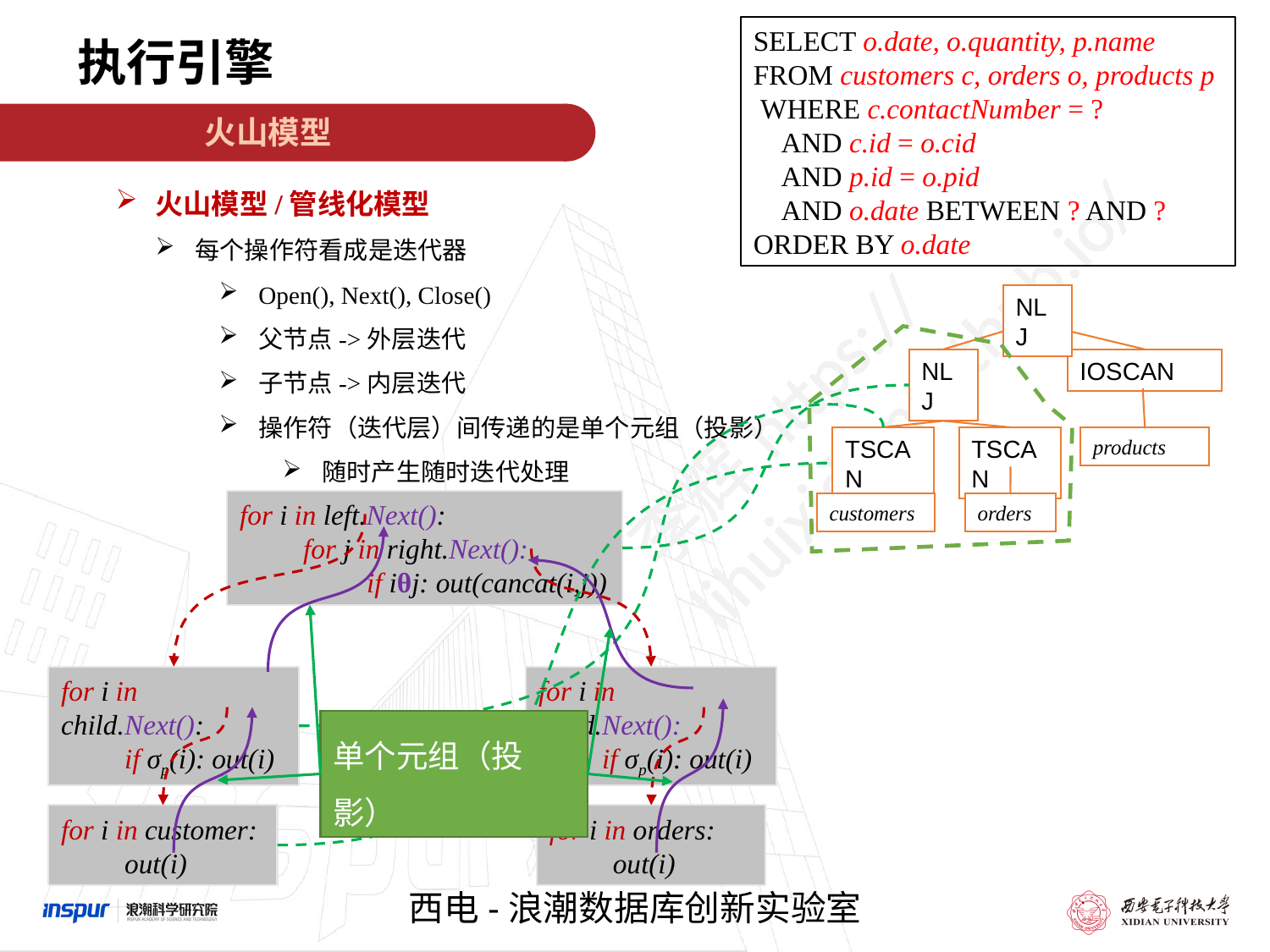

SELECT o.date, o.quantity, p.name
FROM customers c, orders o, products p   WHERE c.contactNumber = ?
    AND c.id = o.cid
    AND p.id = o.pid
    AND o.date BETWEEN ? AND ?
ORDER BY o.date
执行引擎

火山模型
火山模型/管线化模型
每个操作符看成是迭代器
Open(), Next(), Close()
父节点->外层迭代
子节点->内层迭代
操作符（迭代层）间传递的是单个元组（投影）
随时产生随时迭代处理
NLJ
NLJ
IOSCAN
TSCAN
TSCAN
products
orders
customers

for i in left.Next():
for j in right.Next():
	if iθj: out(cancat(i,j))
单个元组（投影）
for i in child.Next():
if σp(i): out(i)
for i in child.Next():
if σp(i): out(i)
for i in customer:
out(i)
for i in orders:
out(i)